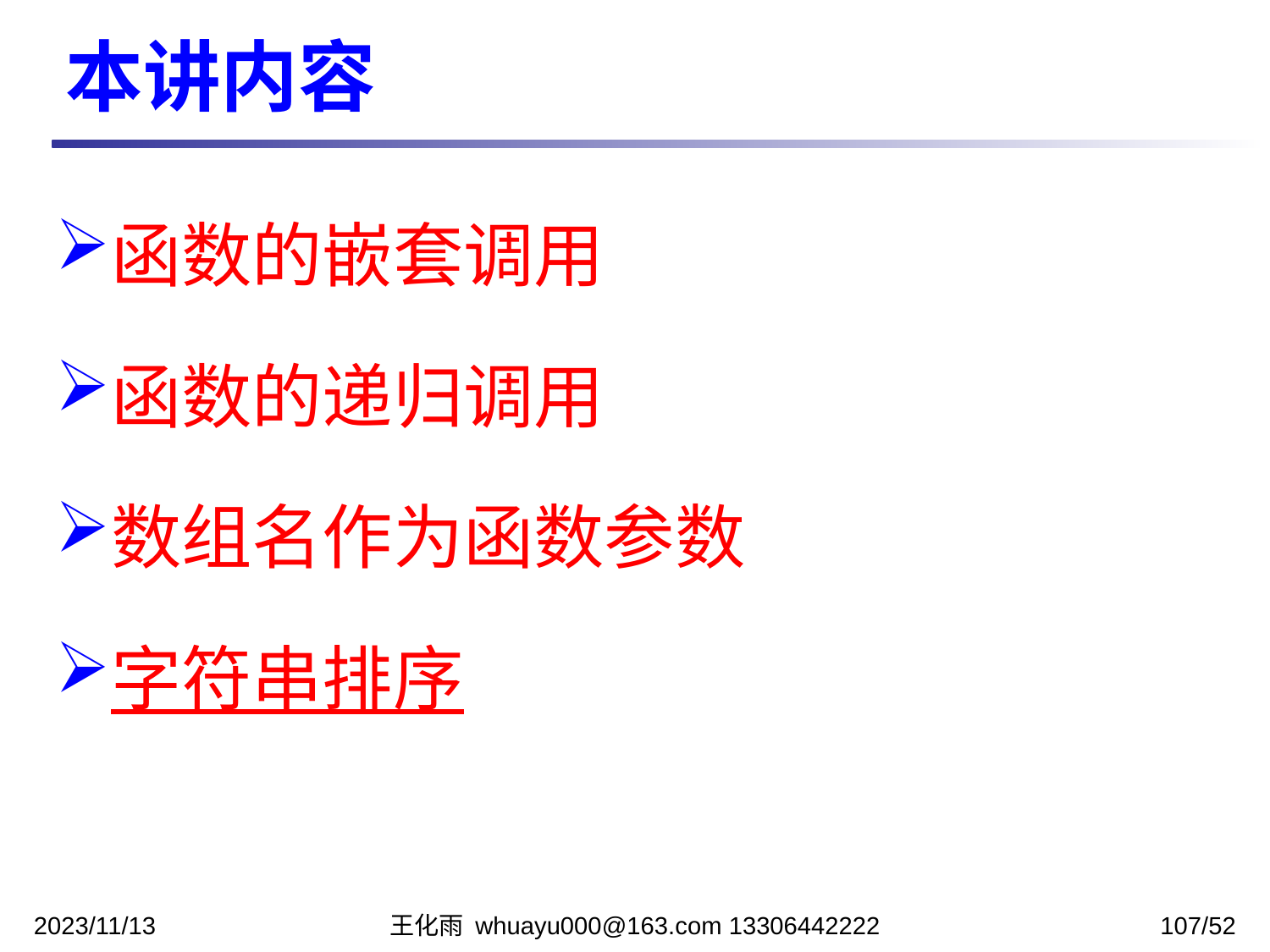

本讲内容
函数的嵌套调用
函数的递归调用
数组名作为函数参数
字符串排序
2023/11/13
王化雨 whuayu000@163.com 13306442222
107/52